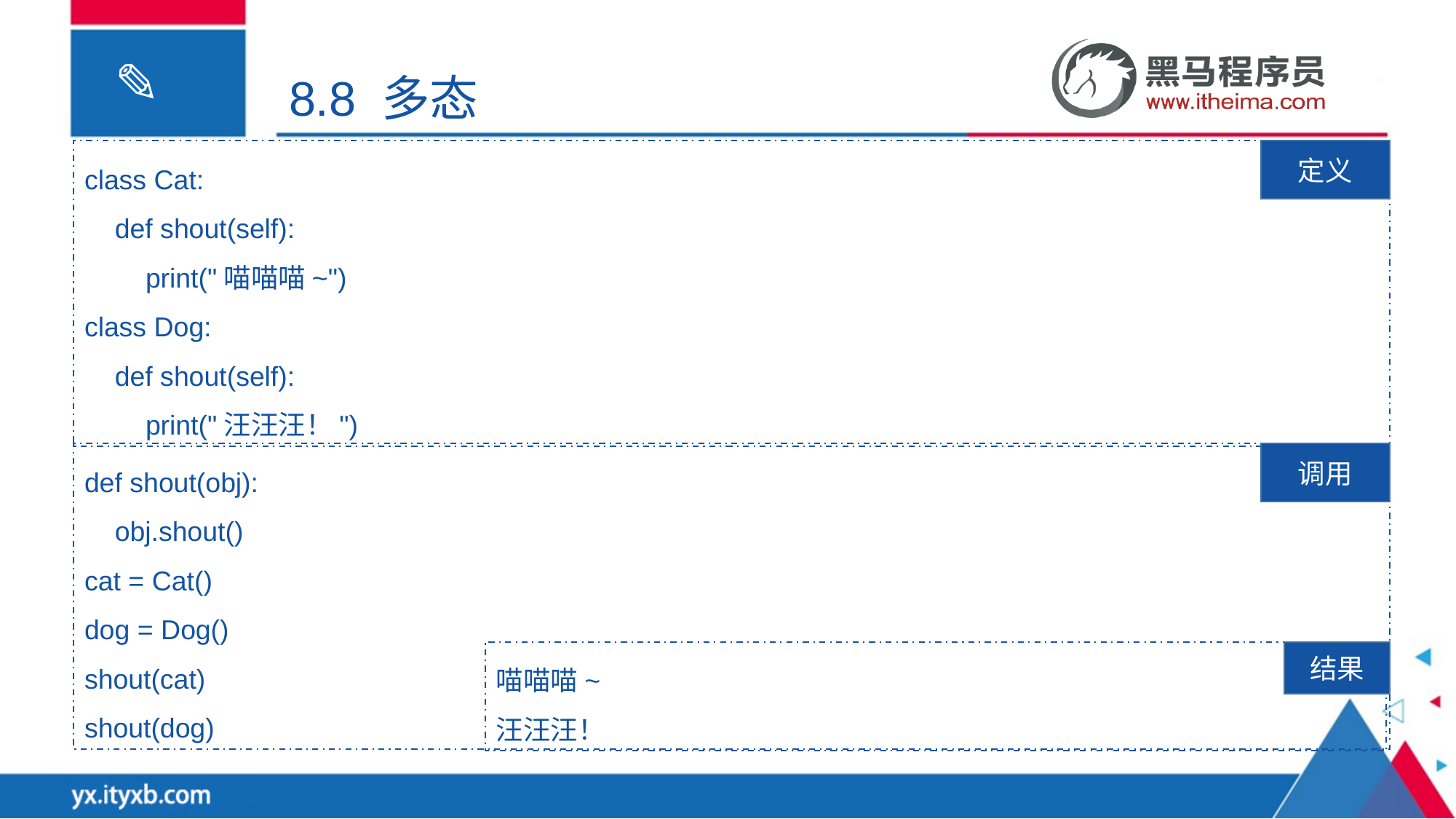

8.8 多态
class Cat:
    def shout(self):
        print("喵喵喵~")
class Dog:
    def shout(self):
        print("汪汪汪！")
定义
def shout(obj):
    obj.shout()
cat = Cat()
dog = Dog()
shout(cat)
shout(dog)
调用
喵喵喵~
汪汪汪！
结果